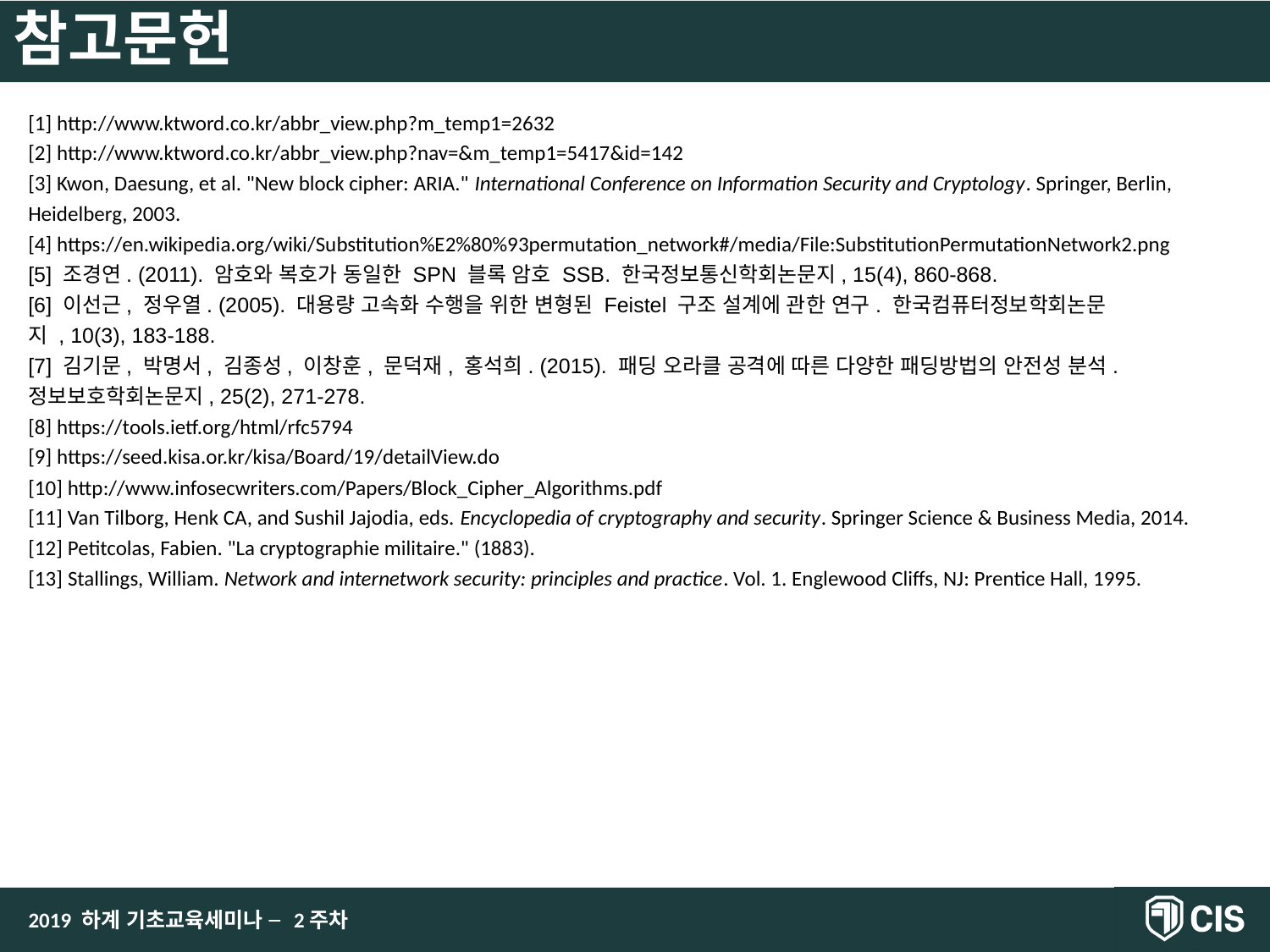

참고문헌
[1] http://www.ktword.co.kr/abbr_view.php?m_temp1=2632
[2] http://www.ktword.co.kr/abbr_view.php?nav=&m_temp1=5417&id=142
[3] Kwon, Daesung, et al. "New block cipher: ARIA." International Conference on Information Security and Cryptology. Springer, Berlin, Heidelberg, 2003.
[4] https://en.wikipedia.org/wiki/Substitution%E2%80%93permutation_network#/media/File:SubstitutionPermutationNetwork2.png
[5] 조경연. (2011). 암호와 복호가 동일한 SPN 블록 암호 SSB. 한국정보통신학회논문지, 15(4), 860-868.
[6] 이선근, 정우열. (2005). 대용량 고속화 수행을 위한 변형된 Feistel 구조 설계에 관한 연구. 한국컴퓨터정보학회논문지 , 10(3), 183-188.
[7] 김기문, 박명서, 김종성, 이창훈, 문덕재, 홍석희. (2015). 패딩 오라클 공격에 따른 다양한 패딩방법의 안전성 분석. 정보보호학회논문지, 25(2), 271-278.
[8] https://tools.ietf.org/html/rfc5794
[9] https://seed.kisa.or.kr/kisa/Board/19/detailView.do
[10] http://www.infosecwriters.com/Papers/Block_Cipher_Algorithms.pdf
[11] Van Tilborg, Henk CA, and Sushil Jajodia, eds. Encyclopedia of cryptography and security. Springer Science & Business Media, 2014.
[12] Petitcolas, Fabien. "La cryptographie militaire." (1883).
[13] Stallings, William. Network and internetwork security: principles and practice. Vol. 1. Englewood Cliffs, NJ: Prentice Hall, 1995.

2019 하계 기초교육세미나 – 2주차